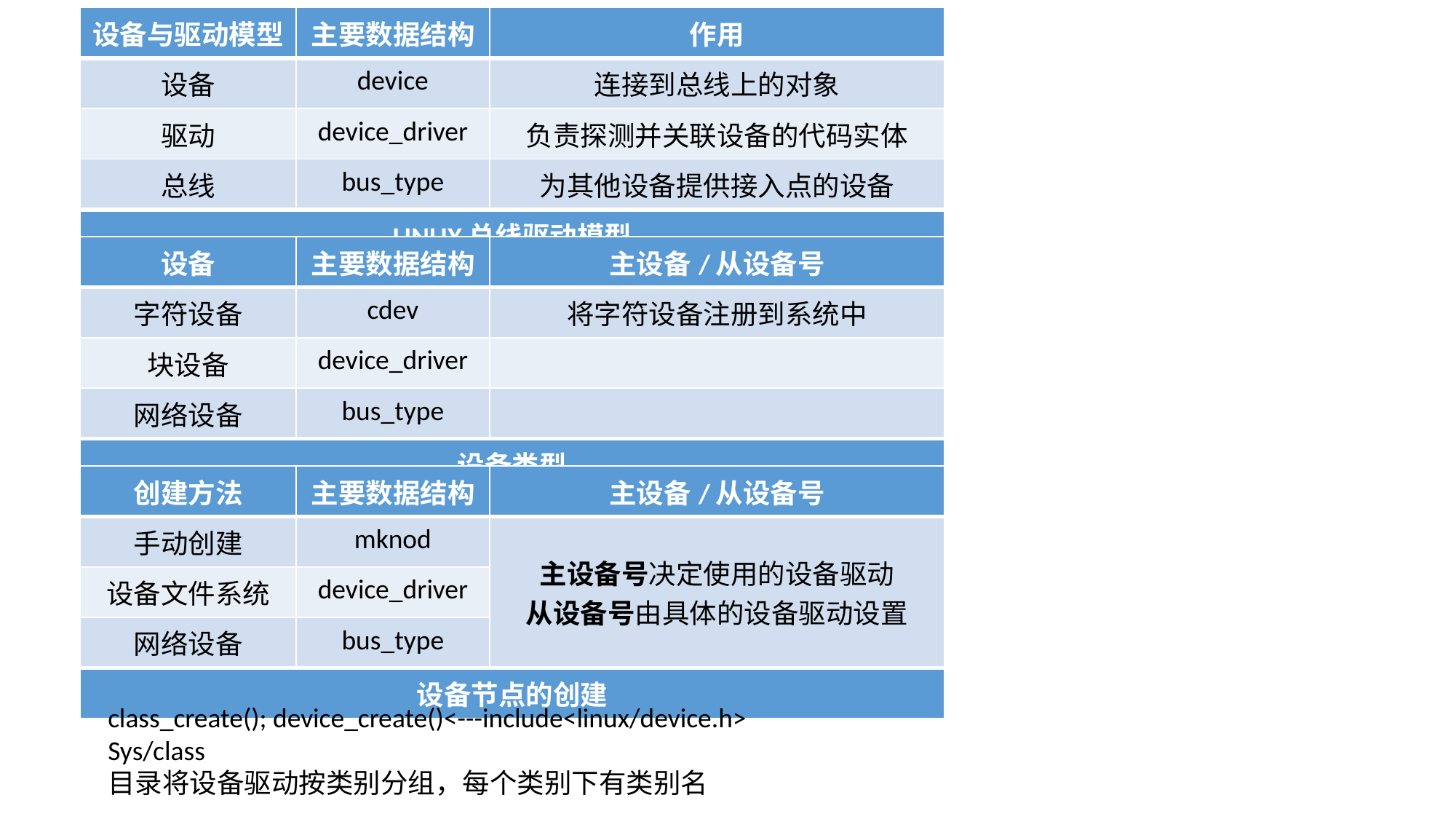

| 设备与驱动模型 | 主要数据结构 | 作用 |
| --- | --- | --- |
| 设备 | device | 连接到总线上的对象 |
| 驱动 | device\_driver | 负责探测并关联设备的代码实体 |
| 总线 | bus\_type | 为其他设备提供接入点的设备 |
| LINUX总线驱动模型 |  |  |
| 设备 | 主要数据结构 | 主设备/从设备号 |
| --- | --- | --- |
| 字符设备 | cdev | 将字符设备注册到系统中 |
| 块设备 | device\_driver |  |
| 网络设备 | bus\_type |  |
| 设备类型 |  |  |
| 创建方法 | 主要数据结构 | 主设备/从设备号 |
| --- | --- | --- |
| 手动创建 | mknod | 主设备号决定使用的设备驱动 从设备号由具体的设备驱动设置 |
| 设备文件系统 | device\_driver |  |
| 网络设备 | bus\_type |  |
| 设备节点的创建 |  |  |
class_create(); device_create()<---include<linux/device.h>
Sys/class
目录将设备驱动按类别分组，每个类别下有类别名